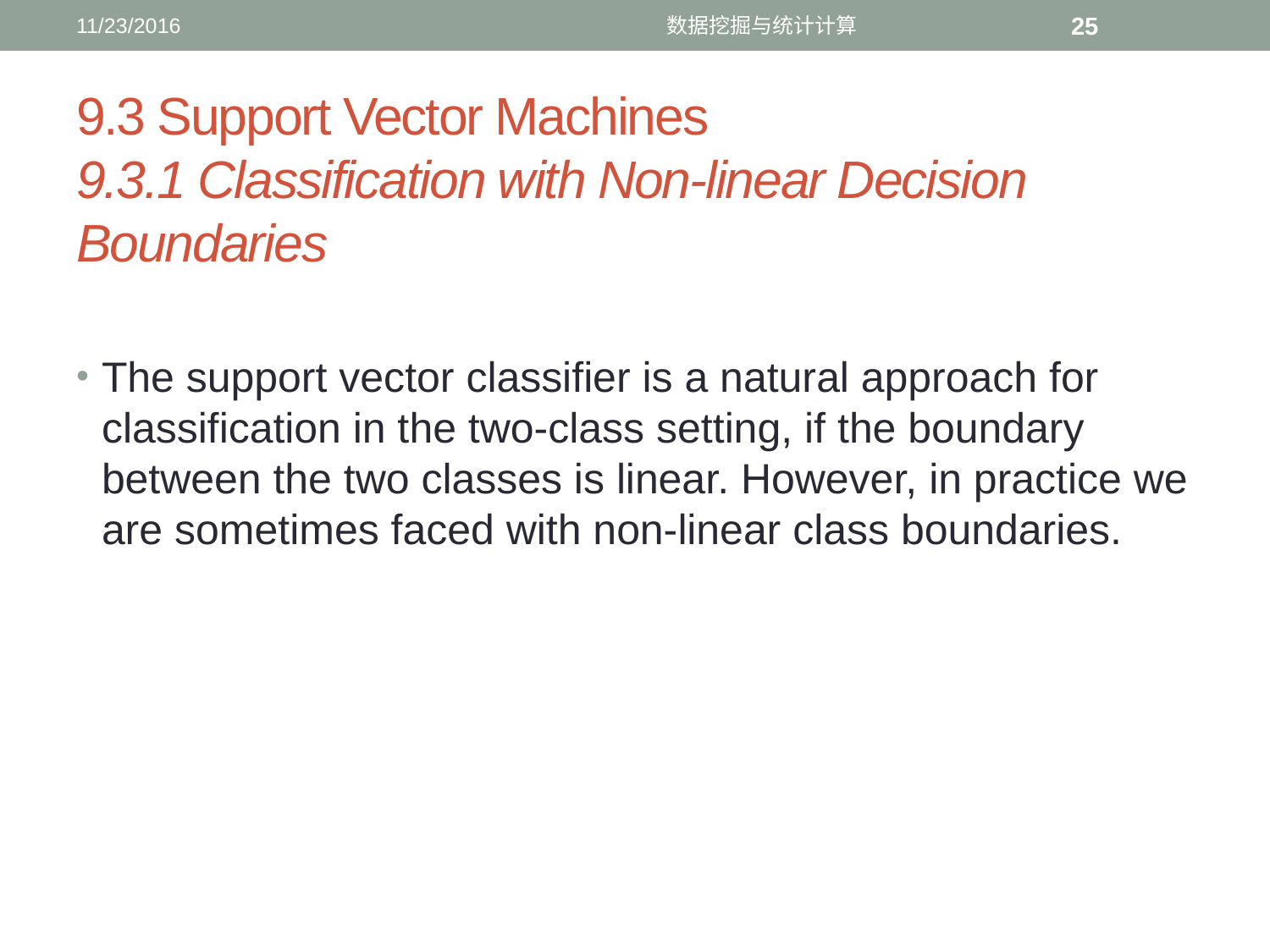

11/23/2016
数据挖掘与统计计算
25
# 9.3 Support Vector Machines 9.3.1 Classification with Non-linear Decision Boundaries
The support vector classifier is a natural approach for classification in the two-class setting, if the boundary between the two classes is linear. However, in practice we are sometimes faced with non-linear class boundaries.